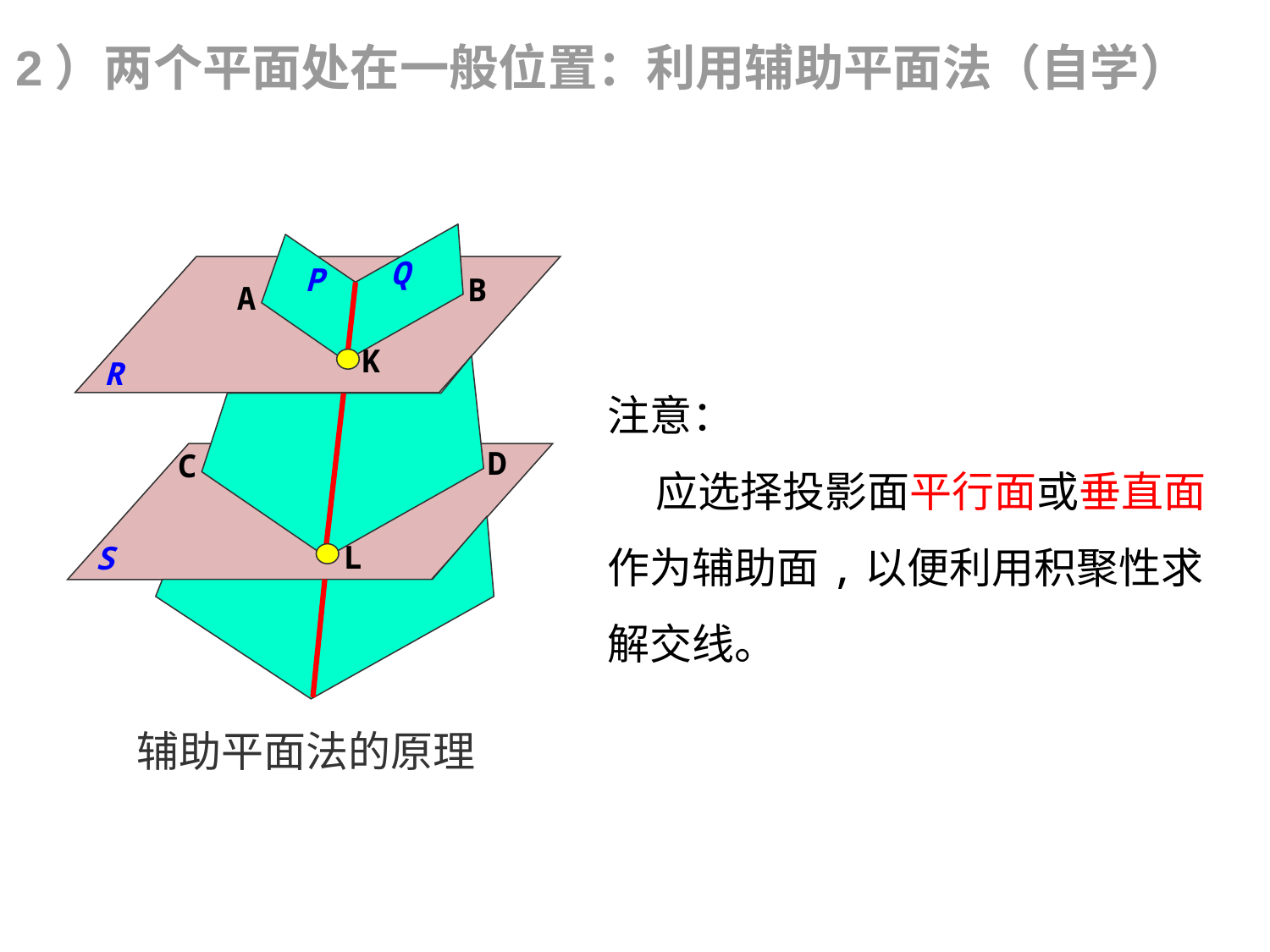

2）两个平面处在一般位置：利用辅助平面法（自学）

K
R

L
S

Q
P
B
A
D
C
注意：
    应选择投影面平行面或垂直面作为辅助面,以便利用积聚性求解交线。
辅助平面法的原理